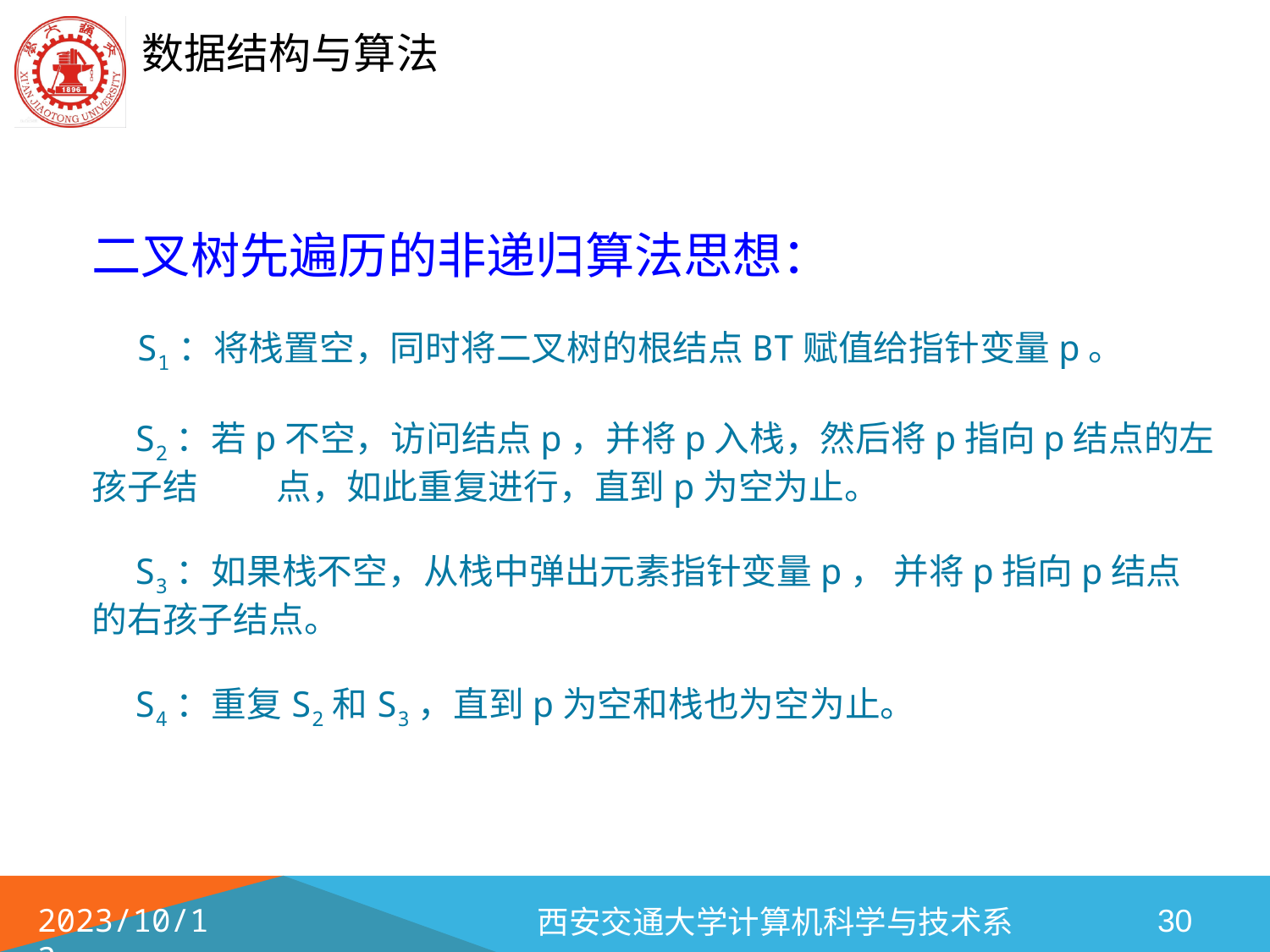

二叉树先遍历的非递归算法思想：

     S1：将栈置空，同时将二叉树的根结点BT赋值给指针变量p。

  S2：若p不空，访问结点p，并将p入栈，然后将p指向p结点的左孩子结          点，如此重复进行，直到p为空为止。

  S3：如果栈不空，从栈中弹出元素指针变量p， 并将p指向p结点的右孩子结点。

  S4：重复S2和S3，直到p为空和栈也为空为止。